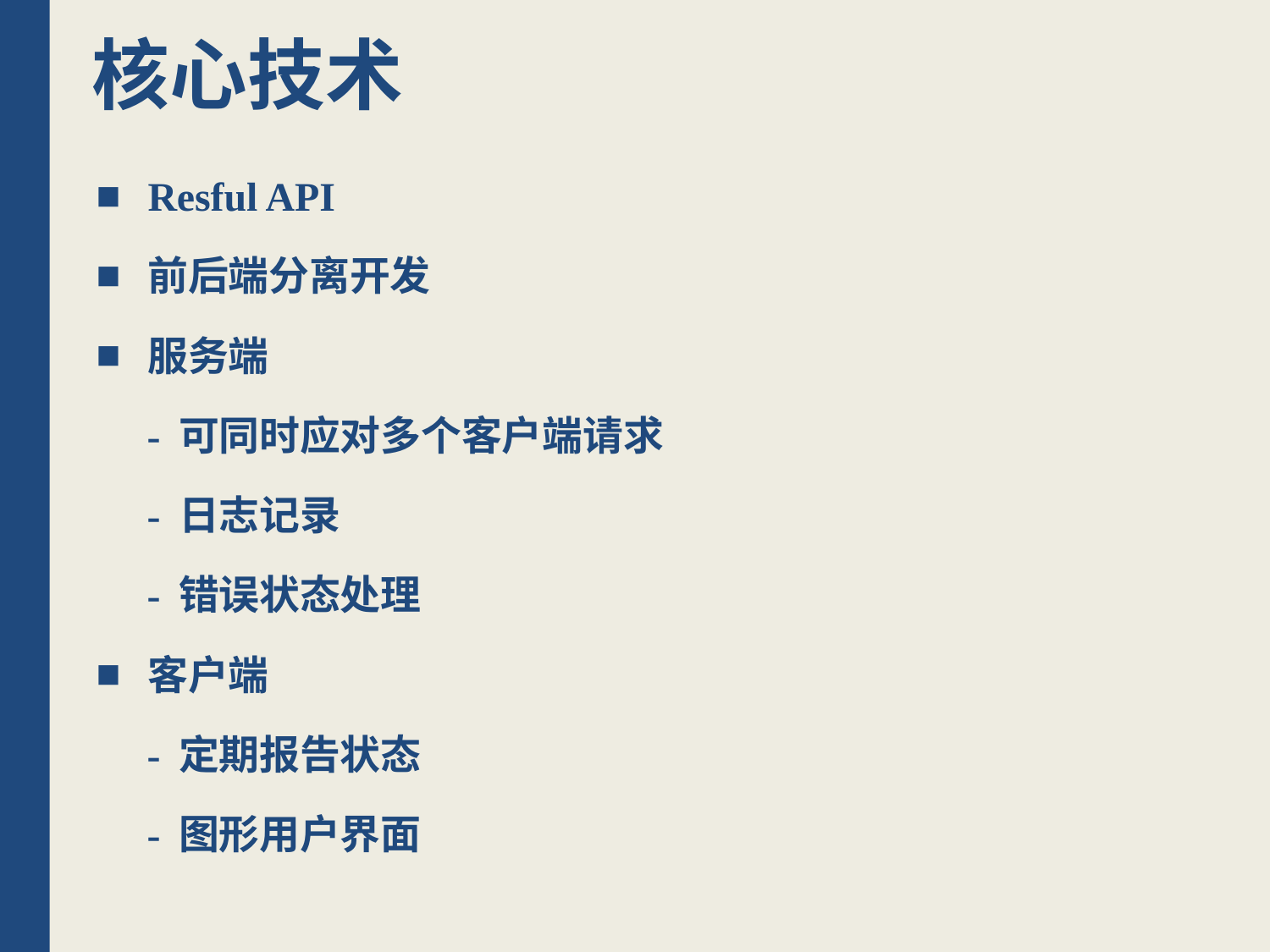

# 核心技术
Resful API
前后端分离开发
服务端
     - 可同时应对多个客户端请求
     - 日志记录
     - 错误状态处理
客户端
     - 定期报告状态
     - 图形用户界面